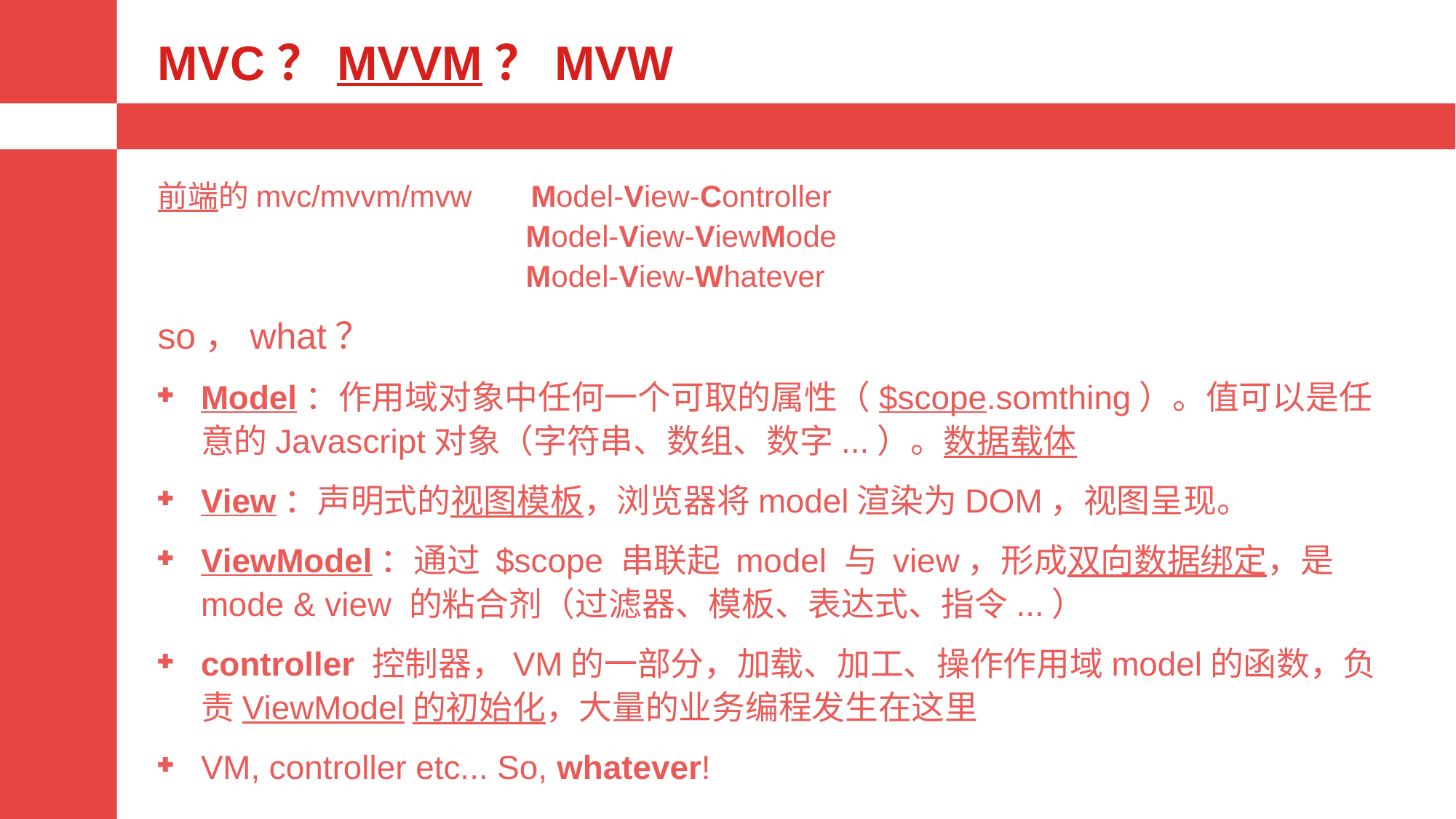

# MVC？MVVM？MVW
前端的mvc/mvvm/mvw       Model-View-Controller
                                            Model-View-ViewMode
                                            Model-View-Whatever
so，what？
Model：作用域对象中任何一个可取的属性（$scope.somthing）。值可以是任意的Javascript对象（字符串、数组、数字...）。数据载体
View：声明式的视图模板，浏览器将model渲染为DOM，视图呈现。
ViewModel：通过 $scope 串联起 model 与 view，形成双向数据绑定，是mode & view 的粘合剂（过滤器、模板、表达式、指令...）
controller 控制器，VM的一部分，加载、加工、操作作用域model的函数，负责ViewModel的初始化，大量的业务编程发生在这里
VM, controller etc... So, whatever!